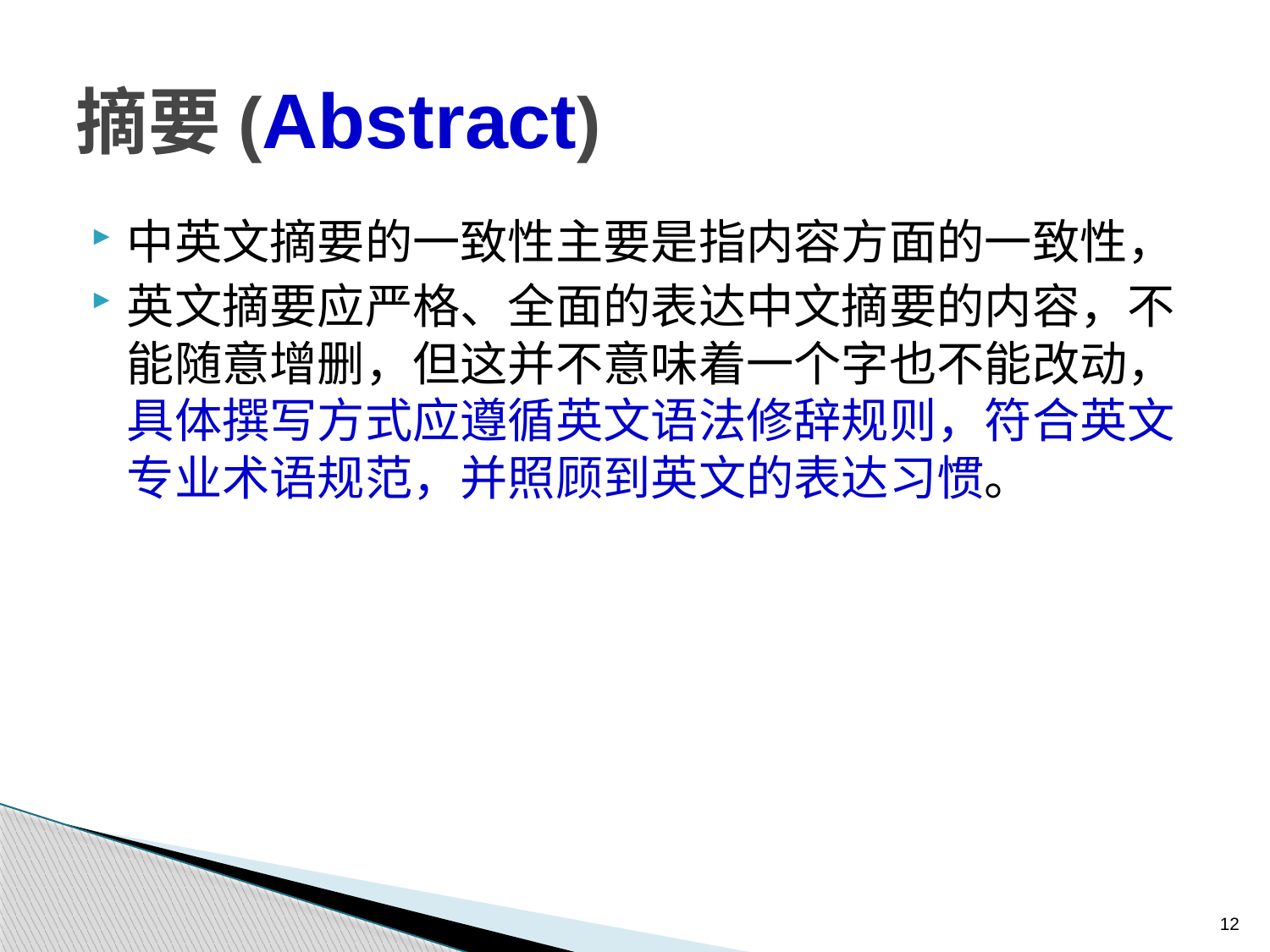

# 摘要(Abstract)
中英文摘要的一致性主要是指内容方面的一致性，
英文摘要应严格、全面的表达中文摘要的内容，不能随意增删，但这并不意味着一个字也不能改动，具体撰写方式应遵循英文语法修辞规则，符合英文专业术语规范，并照顾到英文的表达习惯。
12